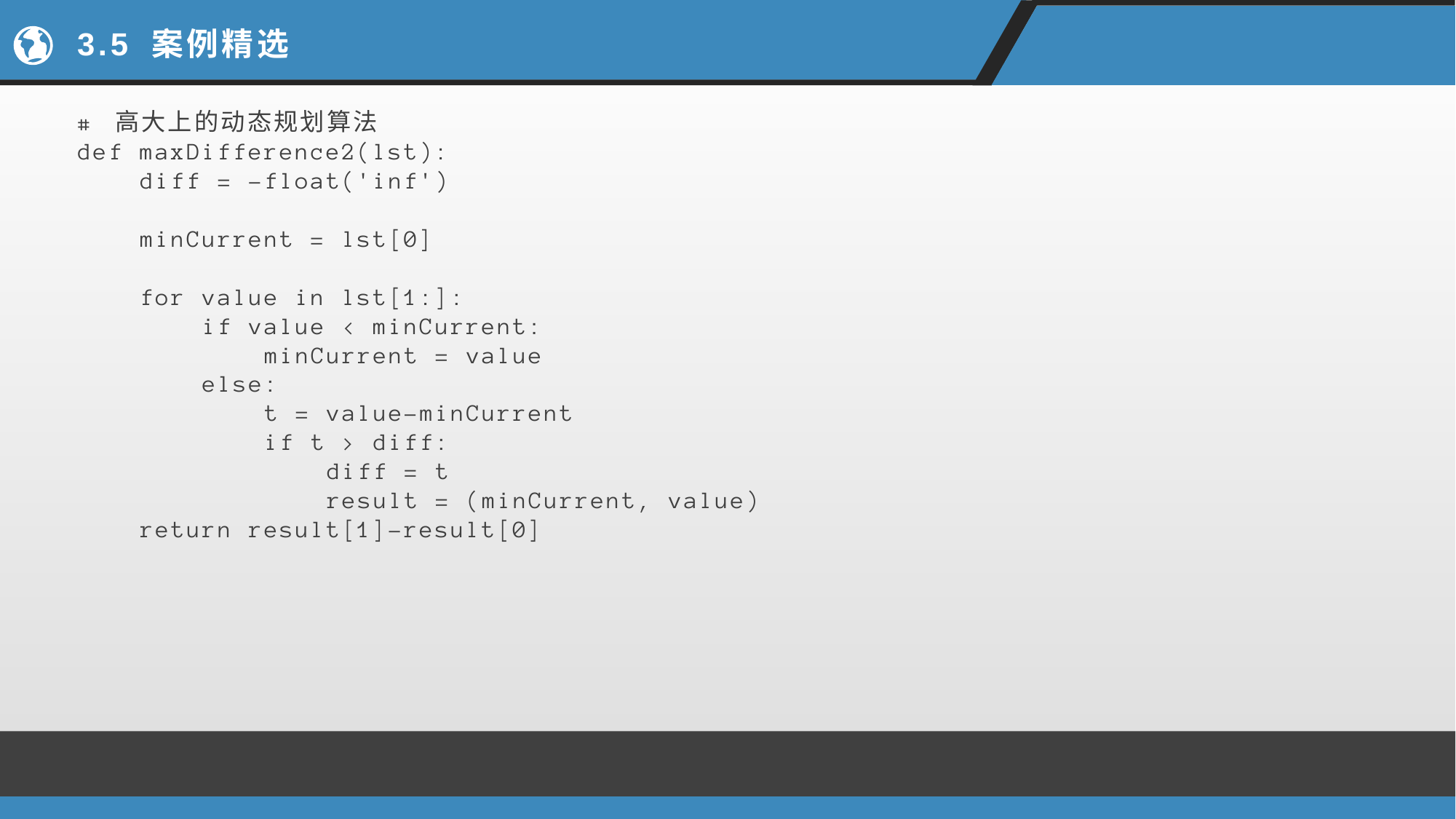

# 3.5 案例精选

# 高大上的动态规划算法
def maxDifference2(lst):
    diff = -float('inf')

    minCurrent = lst[0]

    for value in lst[1:]:
        if value < minCurrent:
            minCurrent = value
        else:
            t = value-minCurrent
            if t > diff:
                diff = t
                result = (minCurrent, value)
    return result[1]-result[0]